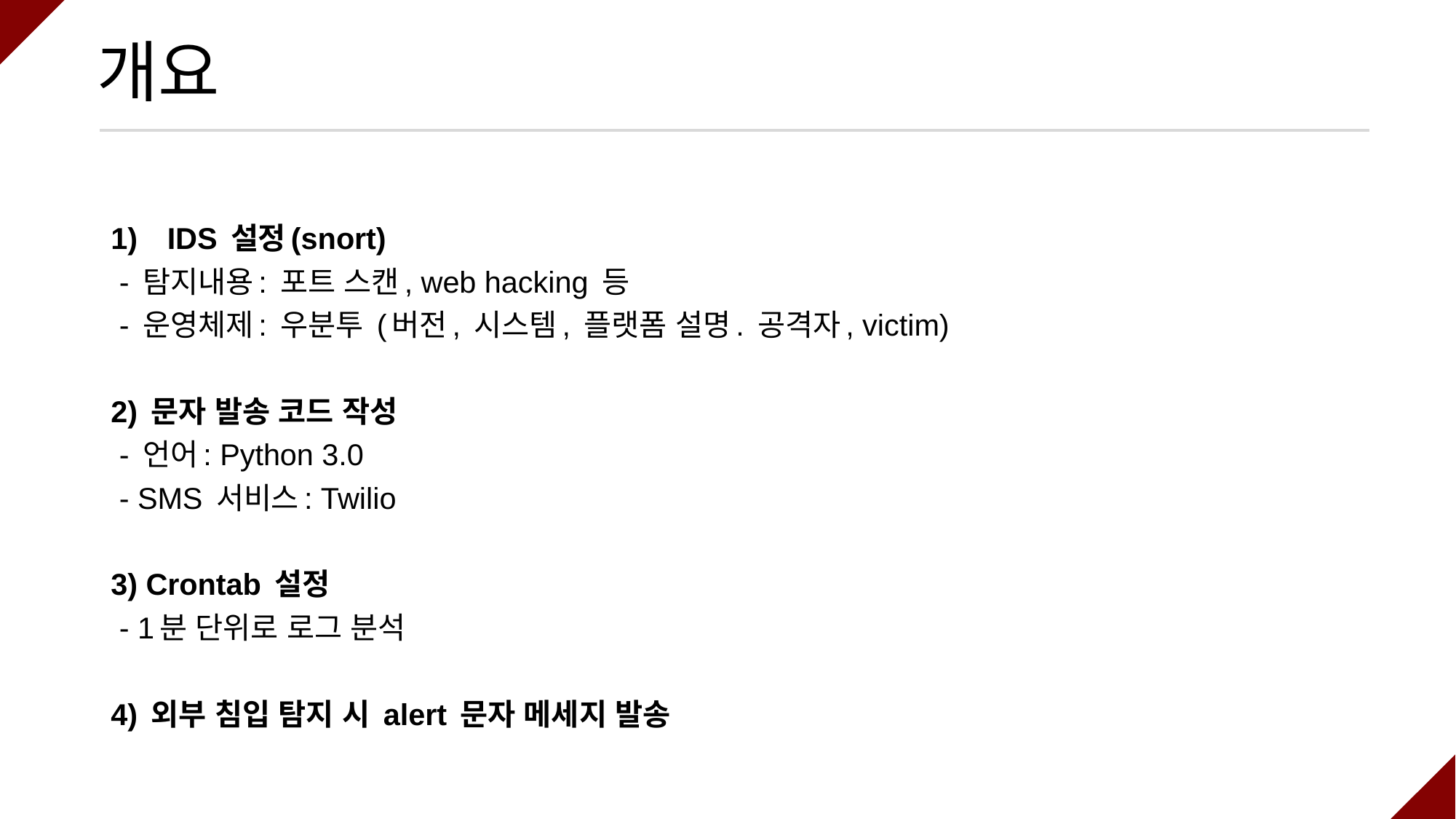

# 개요
IDS 설정(snort)
 - 탐지내용: 포트 스캔, web hacking 등
 - 운영체제: 우분투 (버전, 시스템, 플랫폼 설명. 공격자, victim)

2) 문자 발송 코드 작성
 - 언어: Python 3.0
 - SMS 서비스: Twilio

3) Crontab 설정
 - 1분 단위로 로그 분석

4) 외부 침입 탐지 시 alert 문자 메세지 발송